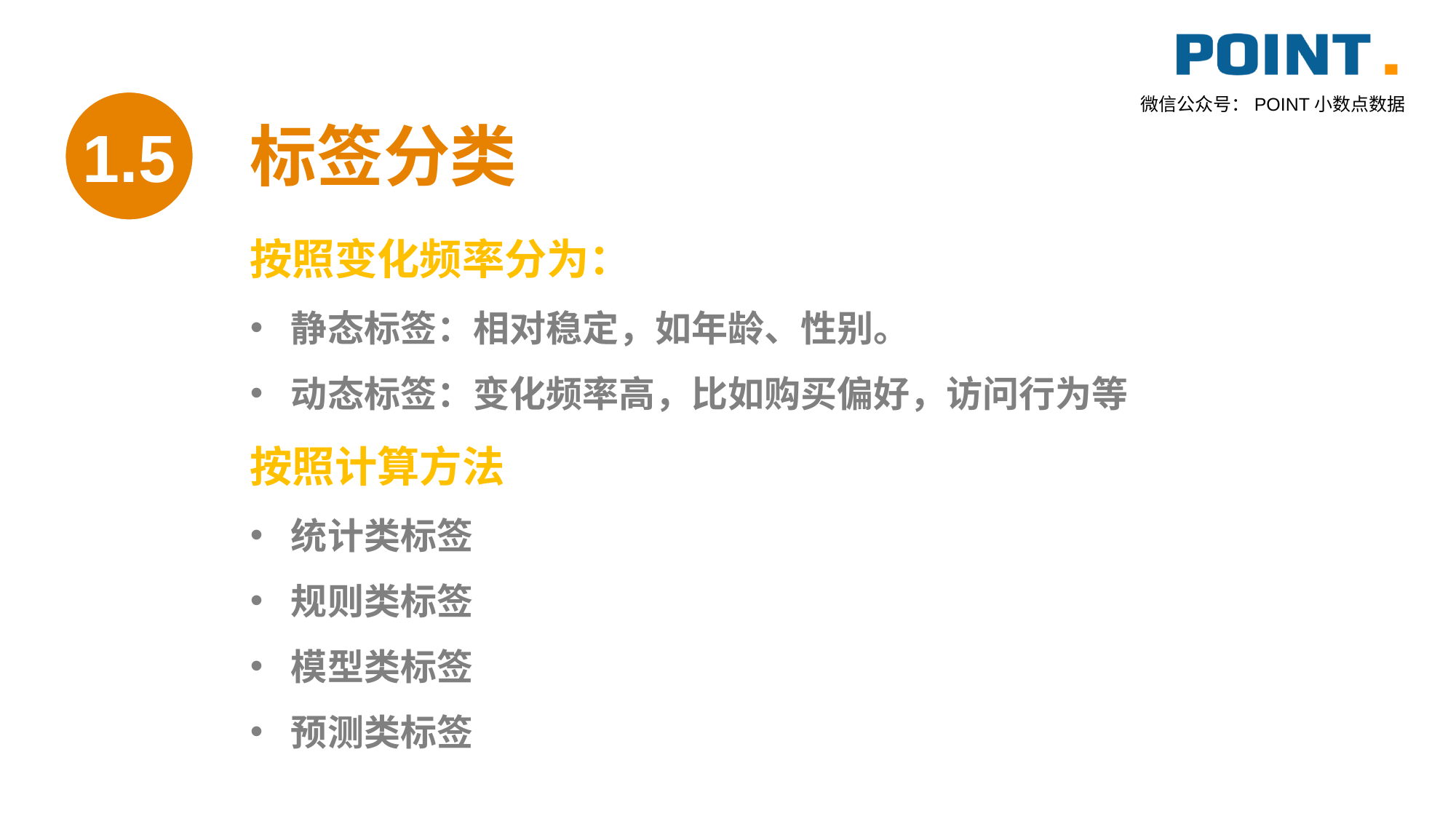

1.5
标签分类
按照变化频率分为：
静态标签：相对稳定，如年龄、性别。
动态标签：变化频率高，比如购买偏好，访问行为等
按照计算方法
统计类标签
规则类标签
模型类标签
预测类标签